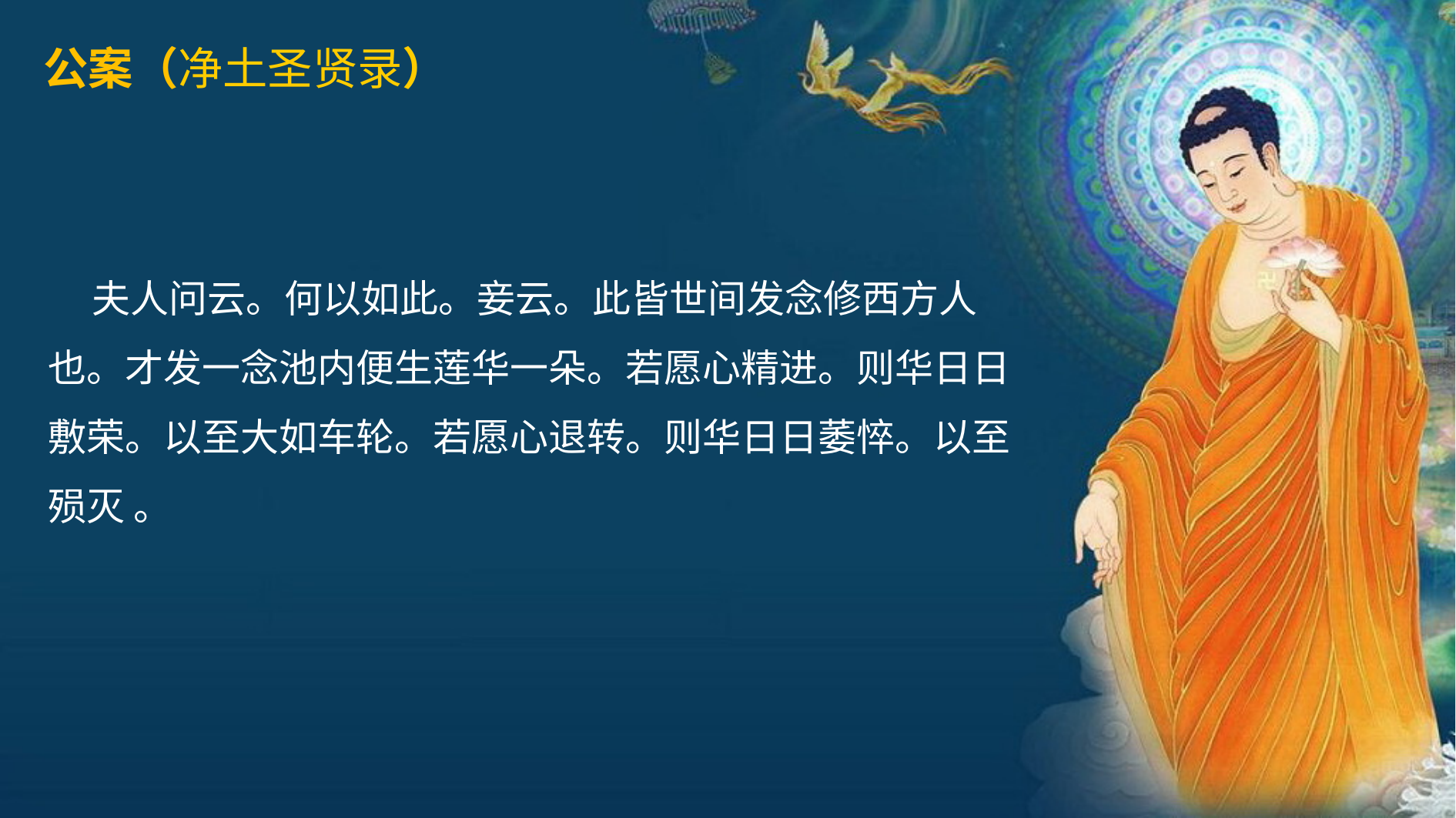

公案（净土圣贤录）
    夫人问云。何以如此。妾云。此皆世间发念修西方人也。才发一念池内便生莲华一朵。若愿心精进。则华日日敷荣。以至大如车轮。若愿心退转。则华日日萎悴。以至殒灭 。